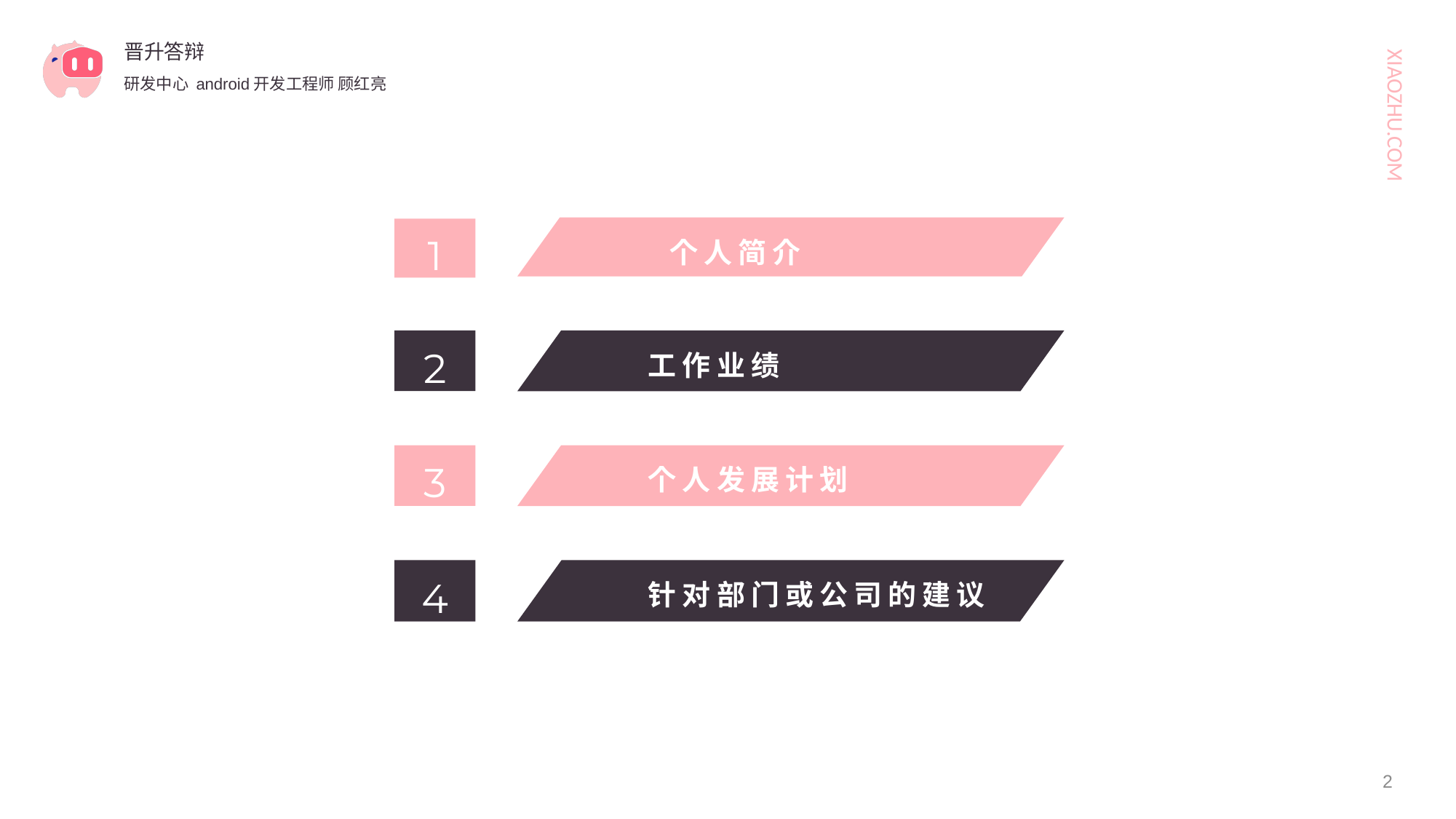

晋升答辩

研发中心 android开发工程师 顾红亮

1
个人简介
2

工作业绩

3
个人发展计划
4

针对部门或公司的建议
2